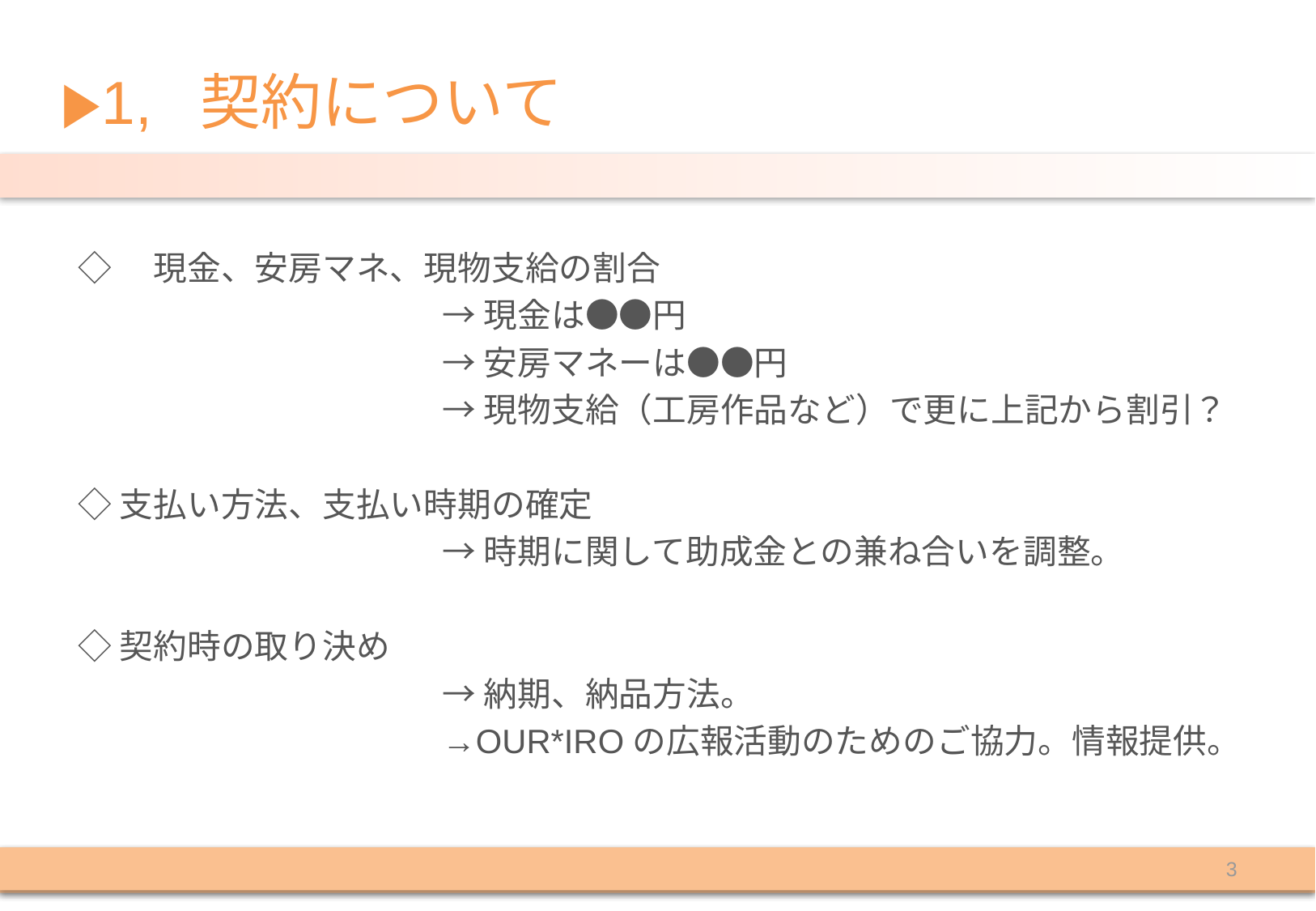

▶1,  契約について

◇　現金、安房マネ、現物支給の割合
			→現金は●●円
			→安房マネーは●●円
			→現物支給（工房作品など）で更に上記から割引？

◇支払い方法、支払い時期の確定
			→時期に関して助成金との兼ね合いを調整。

◇契約時の取り決め
			→納期、納品方法。
			→OUR*IROの広報活動のためのご協力。情報提供。

3